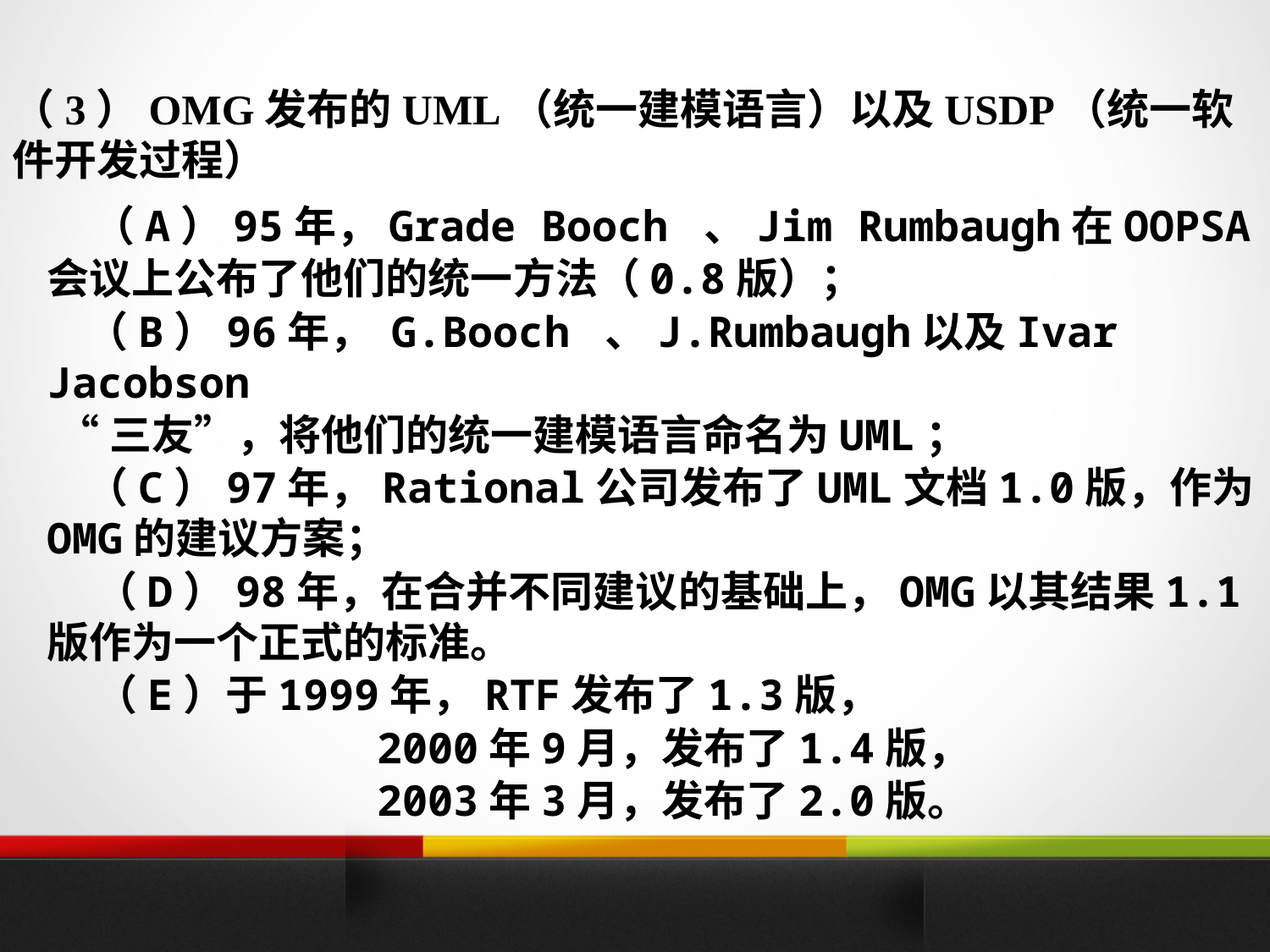

（3）OMG发布的UML（统一建模语言）以及USDP（统一软件开发过程）
   （A）95年，Grade Booch 、Jim Rumbaugh在OOPSA会议上公布了他们的统一方法（0.8版）；
   （B）96年， G.Booch 、J.Rumbaugh以及Ivar Jacobson
 “三友”，将他们的统一建模语言命名为UML；
   （C）97年，Rational公司发布了UML文档1.0版，作为OMG的建议方案；
    （D）98年，在合并不同建议的基础上，OMG以其结果1.1版作为一个正式的标准。
    （E）于1999年，RTF发布了1.3版，
             2000年9月，发布了1.4版，
             2003年3月，发布了2.0版。